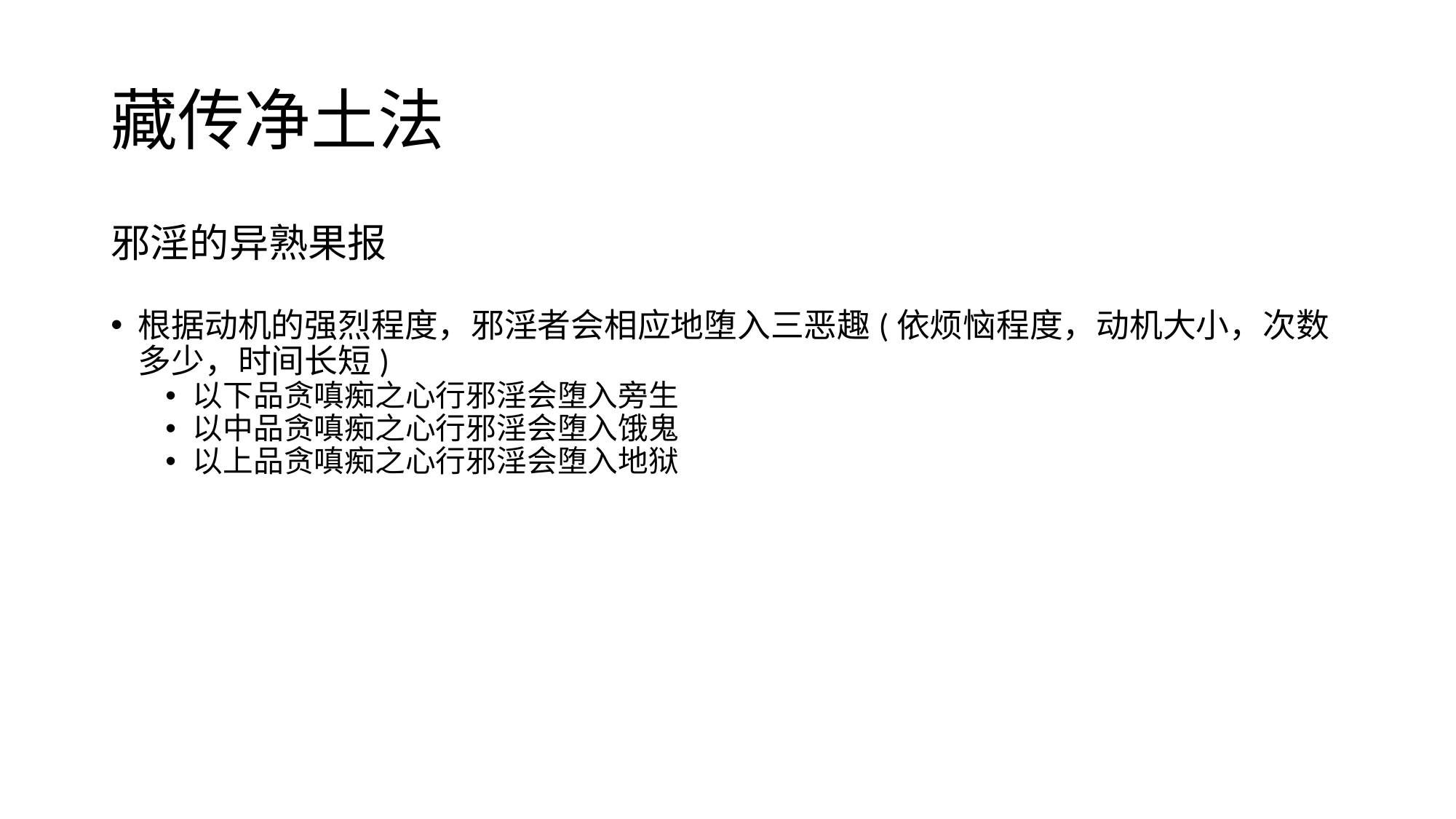

# 藏传净土法
邪淫的异熟果报

根据动机的强烈程度，邪淫者会相应地堕入三恶趣(依烦恼程度，动机大小，次数多少，时间长短)
以下品贪嗔痴之心行邪淫会堕入旁生
以中品贪嗔痴之心行邪淫会堕入饿鬼
以上品贪嗔痴之心行邪淫会堕入地狱